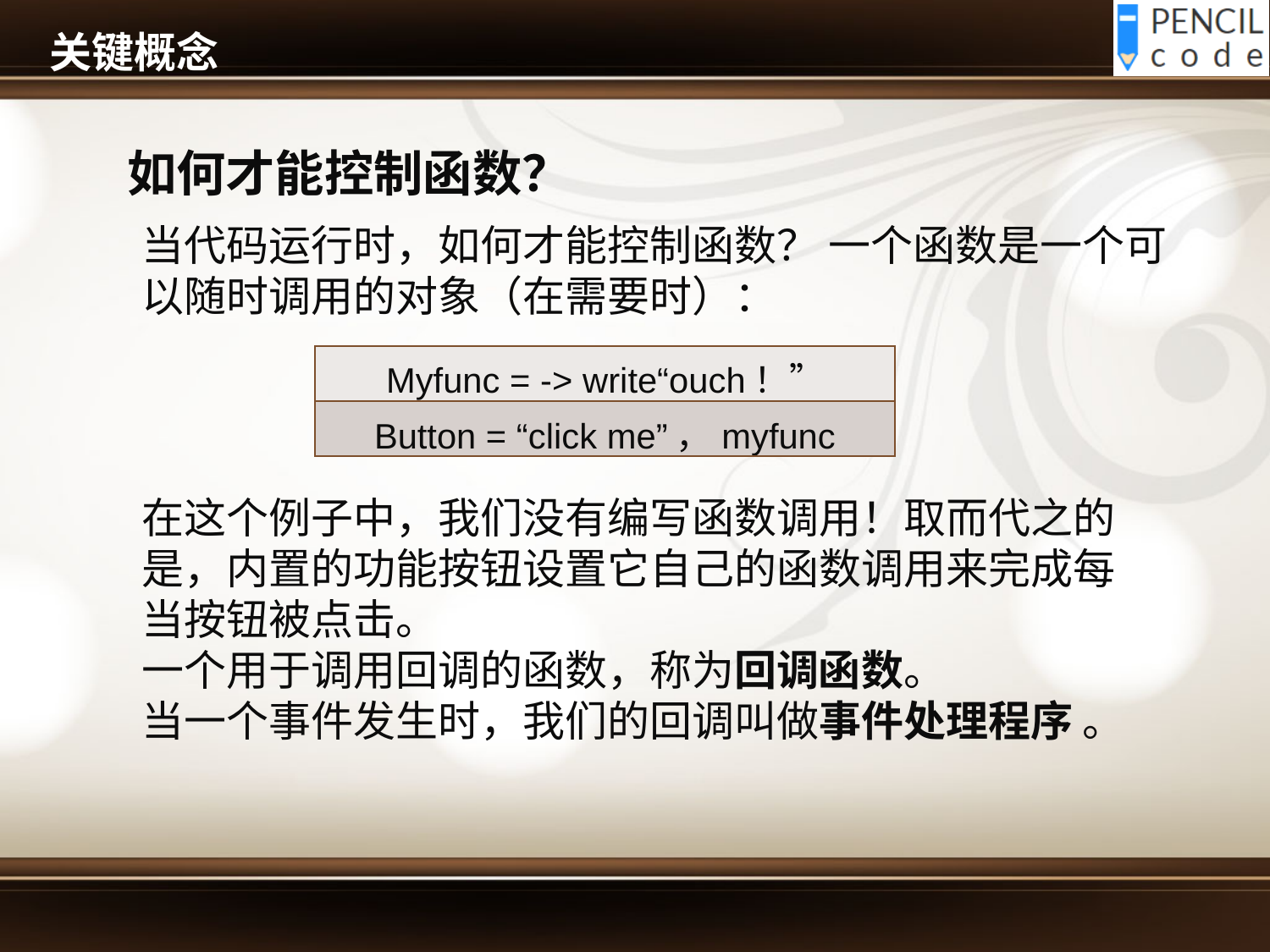

# 关键概念
如何才能控制函数？
当代码运行时，如何才能控制函数？ 一个函数是一个可以随时调用的对象（在需要时）：
| Myfunc = -> write“ouch！” |
| --- |
| Button = “click me”，myfunc |
在这个例子中，我们没有编写函数调用！取而代之的是，内置的功能按钮设置它自己的函数调用来完成每当按钮被点击。
一个用于调用回调的函数，称为回调函数。
当一个事件发生时，我们的回调叫做事件处理程序 。